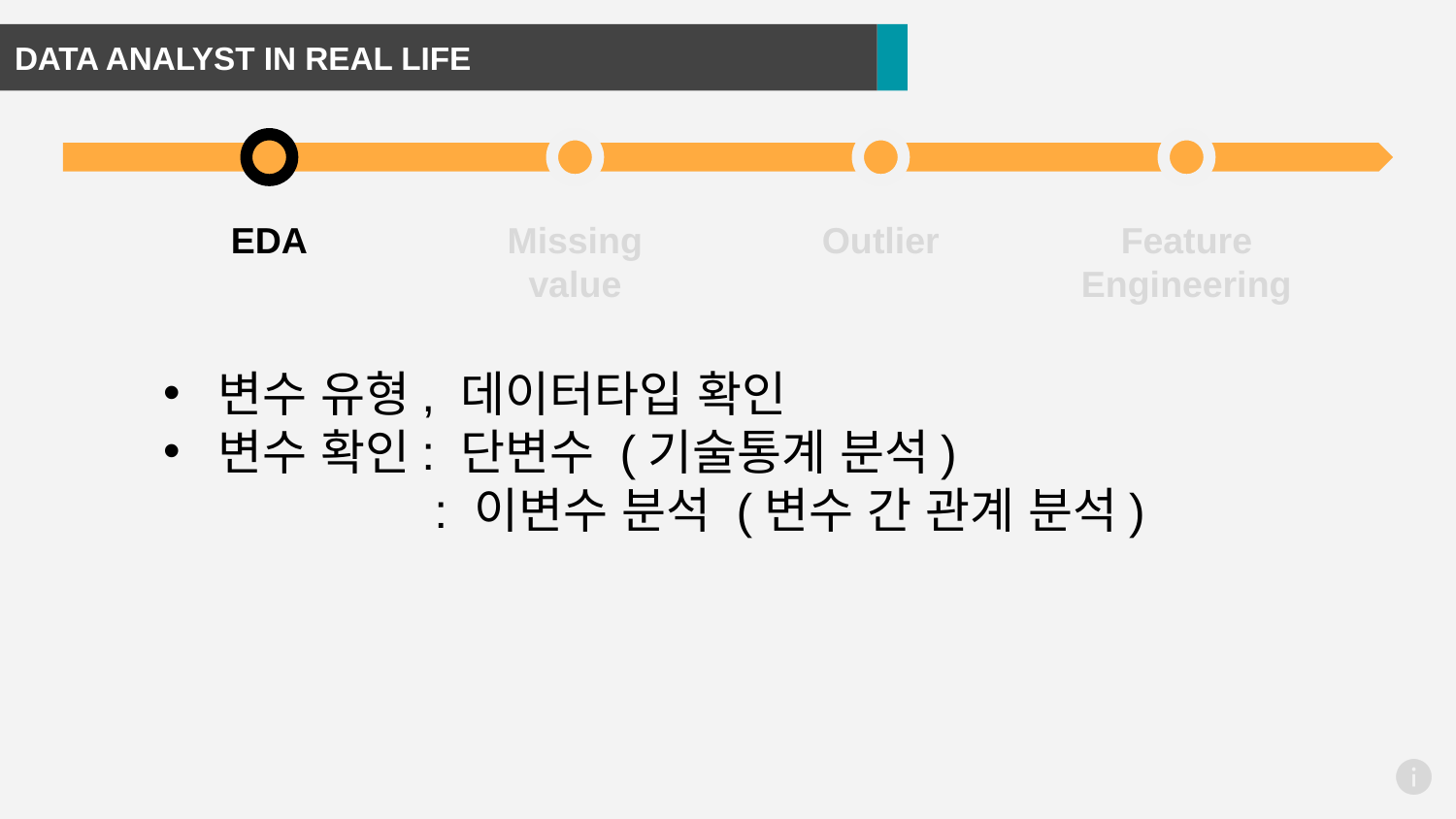

DATA ANALYST IN REAL LIFE

EDA
Missing value
Outlier
Feature Engineering
변수 유형, 데이터타입 확인
변수 확인: 단변수 (기술통계 분석)
                : 이변수 분석 (변수 간 관계 분석)